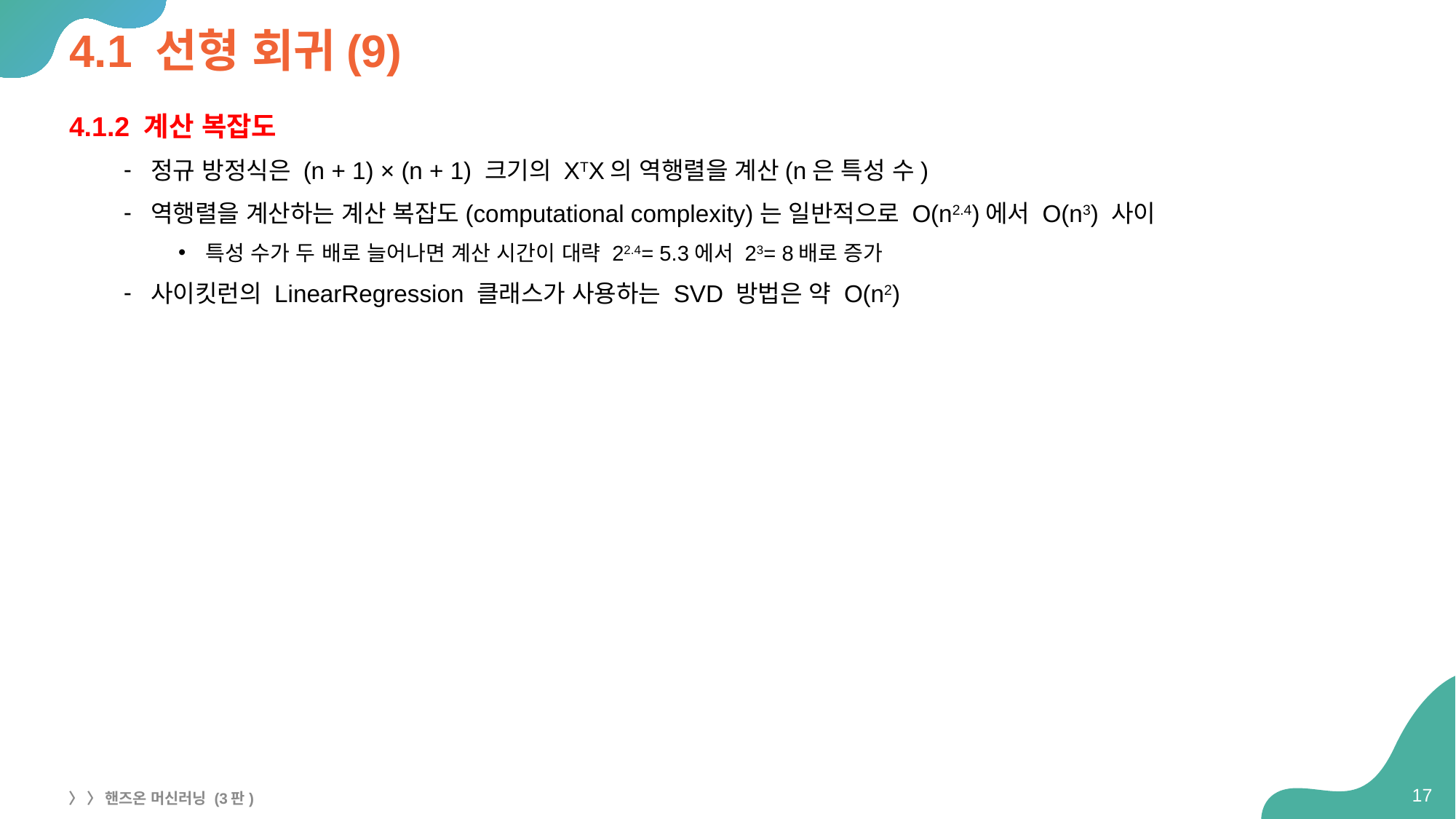

# 4.1 선형 회귀(9)
4.1.2 계산 복잡도
정규 방정식은 (n + 1) × (n + 1) 크기의 XTX의 역행렬을 계산(n은 특성 수)
역행렬을 계산하는 계산 복잡도(computational complexity)는 일반적으로 O(n2.4)에서 O(n3) 사이
특성 수가 두 배로 늘어나면 계산 시간이 대략 22.4= 5.3에서 23= 8배로 증가
사이킷런의 LinearRegression 클래스가 사용하는 SVD 방법은 약 O(n2)
17
〉 〉 핸즈온 머신러닝 (3판)